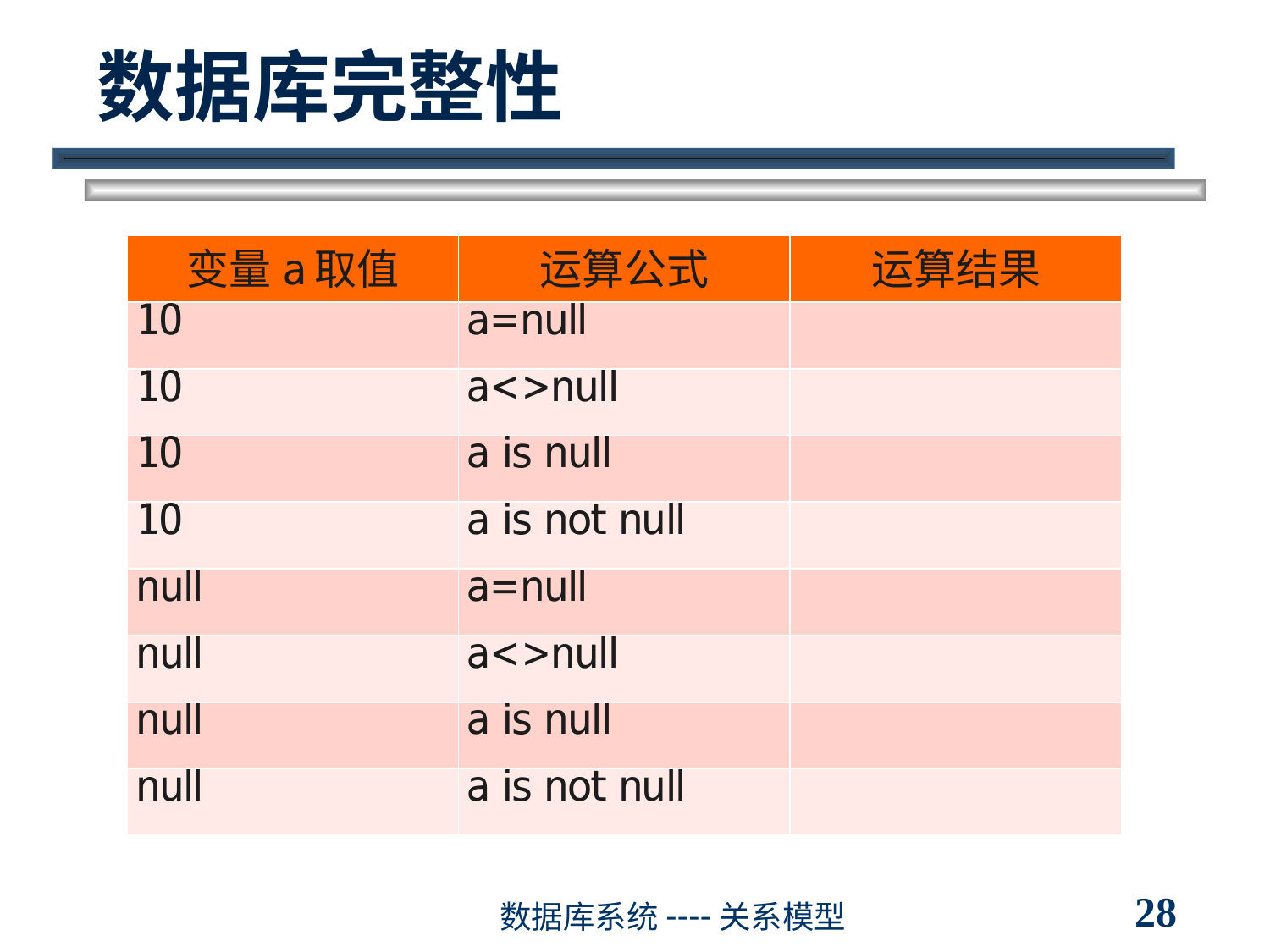

# 数据库完整性
| 变量a取值 | 运算公式 | 运算结果 |
| --- | --- | --- |
| 10 | a=null |  |
| 10 | a<>null |  |
| 10 | a is null |  |
| 10 | a is not null |  |
| null | a=null |  |
| null | a<>null |  |
| null | a is null |  |
| null | a is not null |  |
28
数据库系统----关系模型